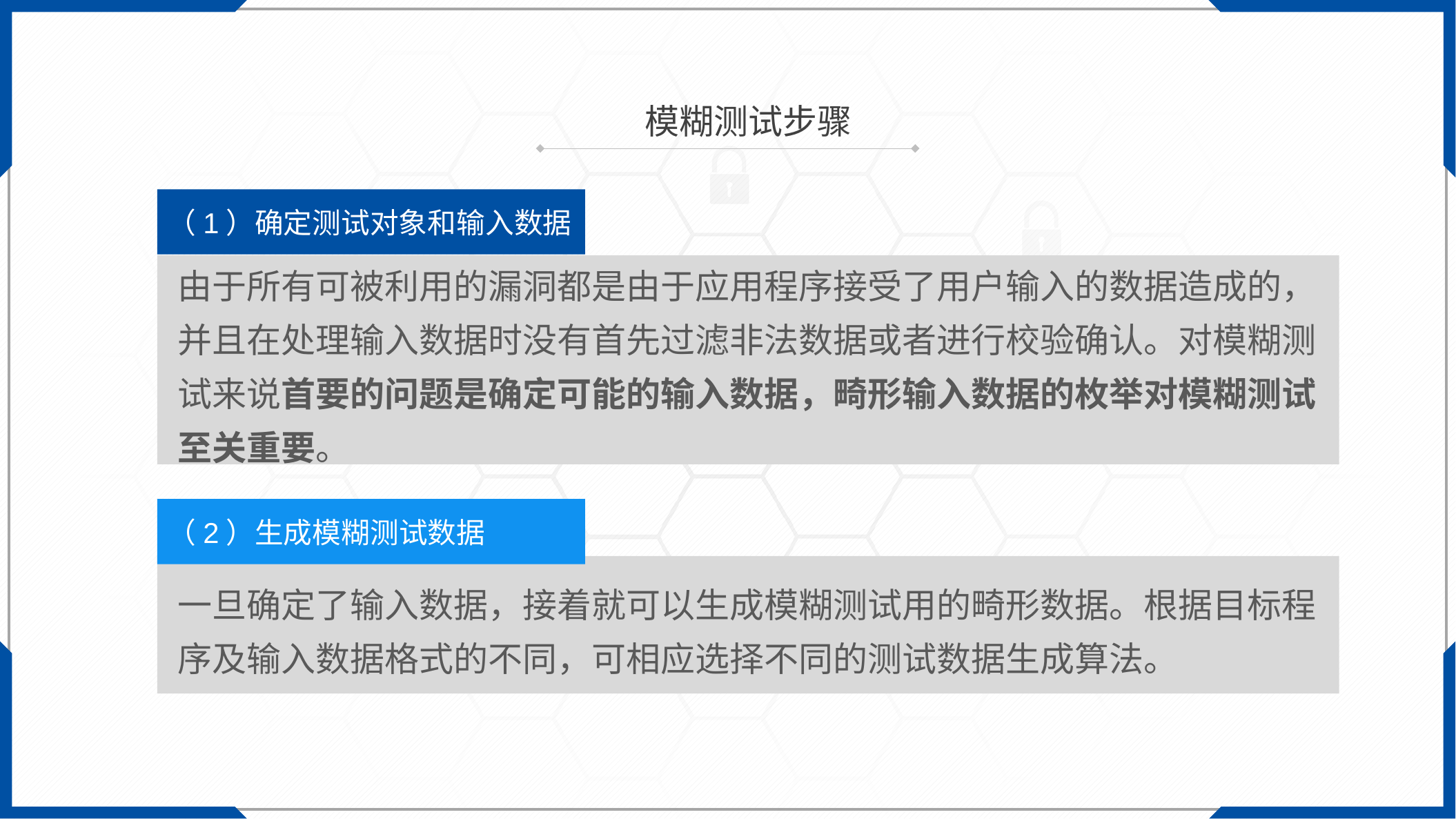

模糊测试步骤
（1）确定测试对象和输入数据
由于所有可被利用的漏洞都是由于应用程序接受了用户输入的数据造成的，并且在处理输入数据时没有首先过滤非法数据或者进行校验确认。对模糊测试来说首要的问题是确定可能的输入数据，畸形输入数据的枚举对模糊测试至关重要。
（2）生成模糊测试数据
一旦确定了输入数据，接着就可以生成模糊测试用的畸形数据。根据目标程序及输入数据格式的不同，可相应选择不同的测试数据生成算法。